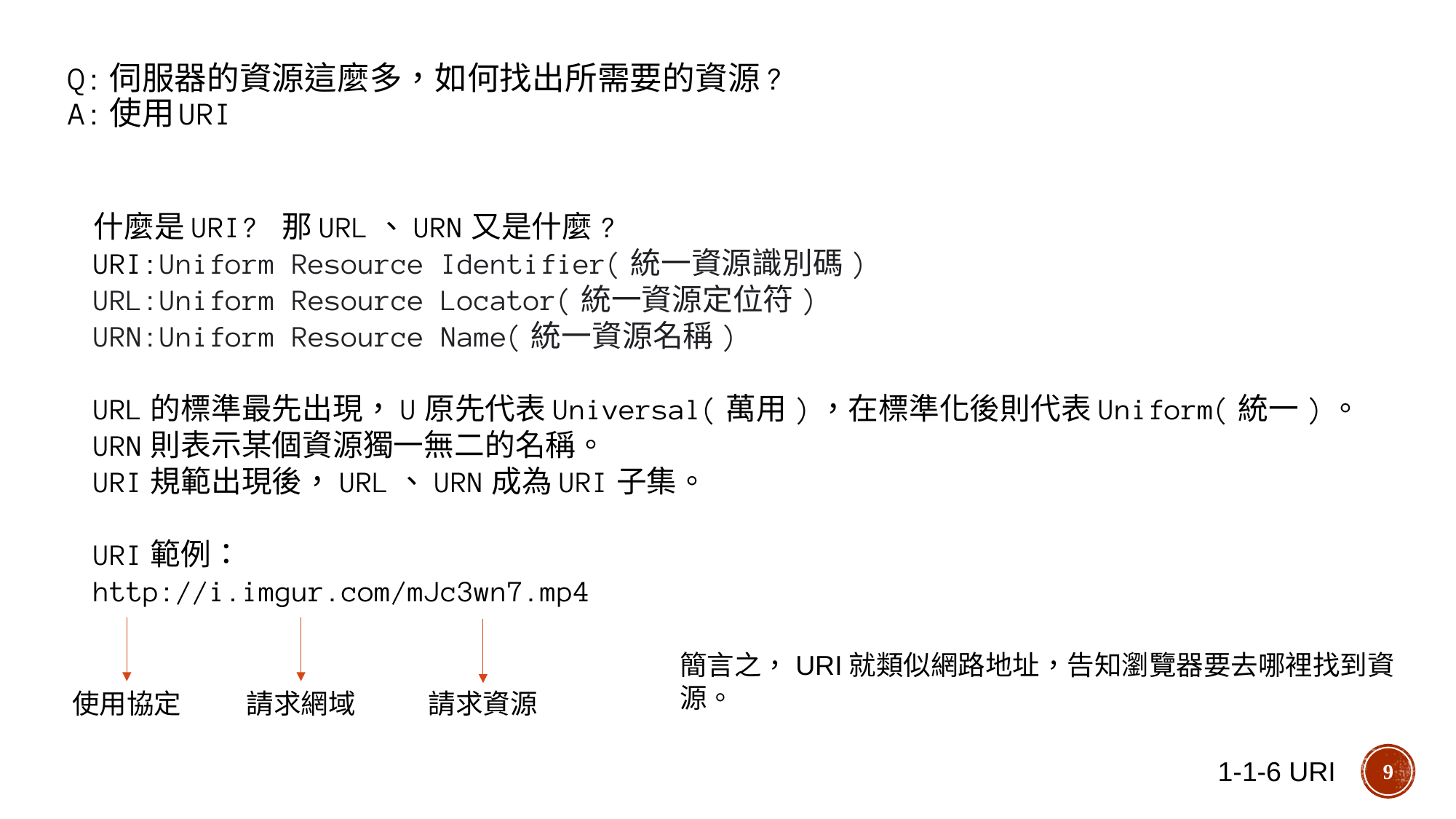

# Q:伺服器的資源這麼多，如何找出所需要的資源? A:使用URI
什麼是URI? 那URL、URN又是什麼?
URI:Uniform Resource Identifier(統一資源識別碼)
URL:Uniform Resource Locator(統一資源定位符)
URN:Uniform Resource Name(統一資源名稱)

URL的標準最先出現，U原先代表Universal(萬用)，在標準化後則代表Uniform(統一)。
URN則表示某個資源獨一無二的名稱。
URI規範出現後，URL、URN成為URI子集。

URI範例：
http://i.imgur.com/mJc3wn7.mp4
簡言之，URI就類似網路地址，告知瀏覽器要去哪裡找到資源。
使用協定
請求網域
請求資源
1-1-6 URI
9